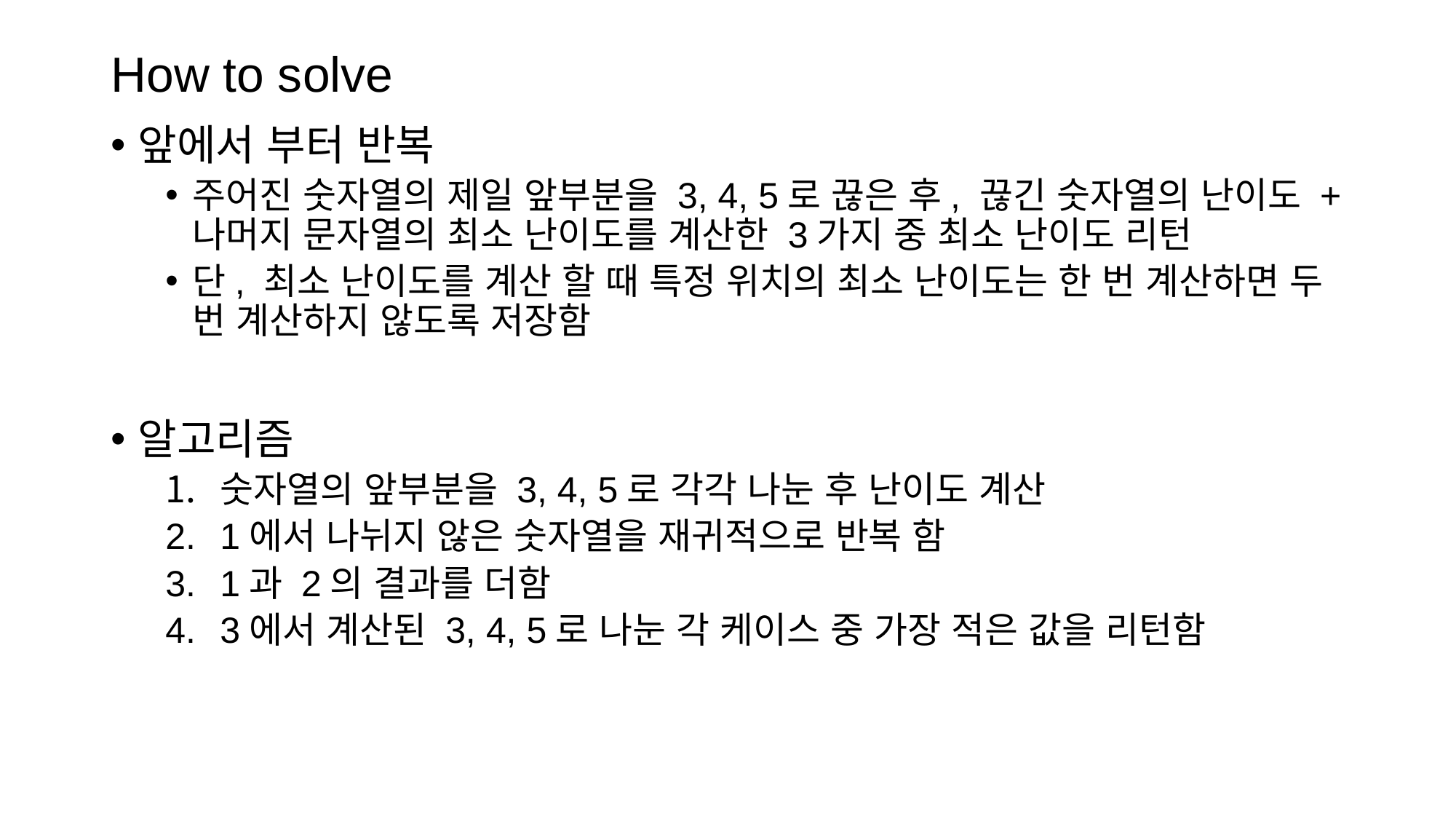

# How to solve
앞에서 부터 반복
주어진 숫자열의 제일 앞부분을 3, 4, 5로 끊은 후, 끊긴 숫자열의 난이도 + 나머지 문자열의 최소 난이도를 계산한 3가지 중 최소 난이도 리턴
단, 최소 난이도를 계산 할 때 특정 위치의 최소 난이도는 한 번 계산하면 두 번 계산하지 않도록 저장함

알고리즘
숫자열의 앞부분을 3, 4, 5로 각각 나눈 후 난이도 계산
1에서 나뉘지 않은 숫자열을 재귀적으로 반복 함
1과 2의 결과를 더함
3에서 계산된 3, 4, 5로 나눈 각 케이스 중 가장 적은 값을 리턴함